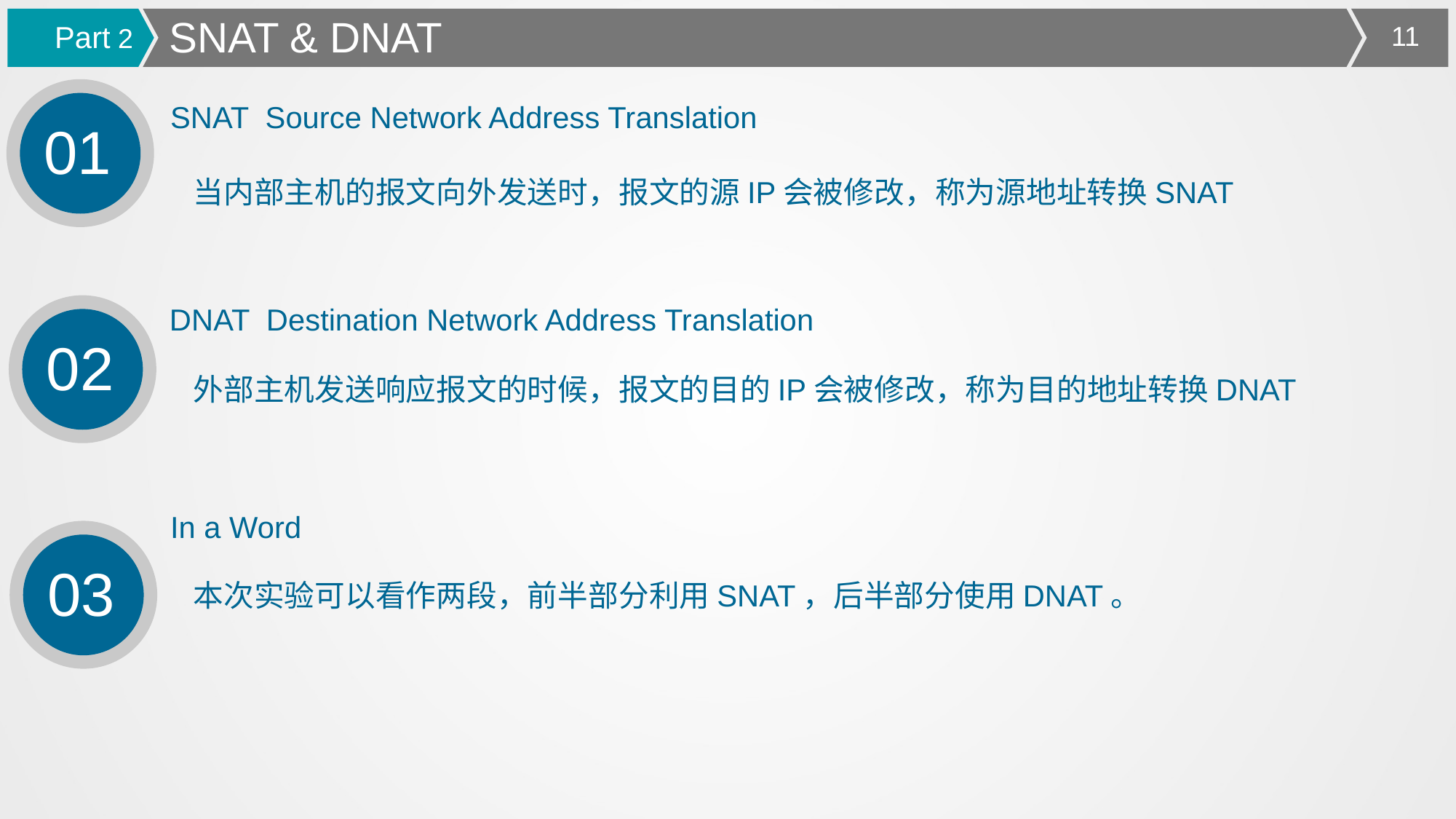

SNAT & DNAT
Part 2

SNAT  Source Network Address Translation
01
当内部主机的报文向外发送时，报文的源IP会被修改，称为源地址转换SNAT

DNAT  Destination Network Address Translation

02
外部主机发送响应报文的时候，报文的目的IP会被修改，称为目的地址转换DNAT
In a Word

03
本次实验可以看作两段，前半部分利用SNAT，后半部分使用DNAT。